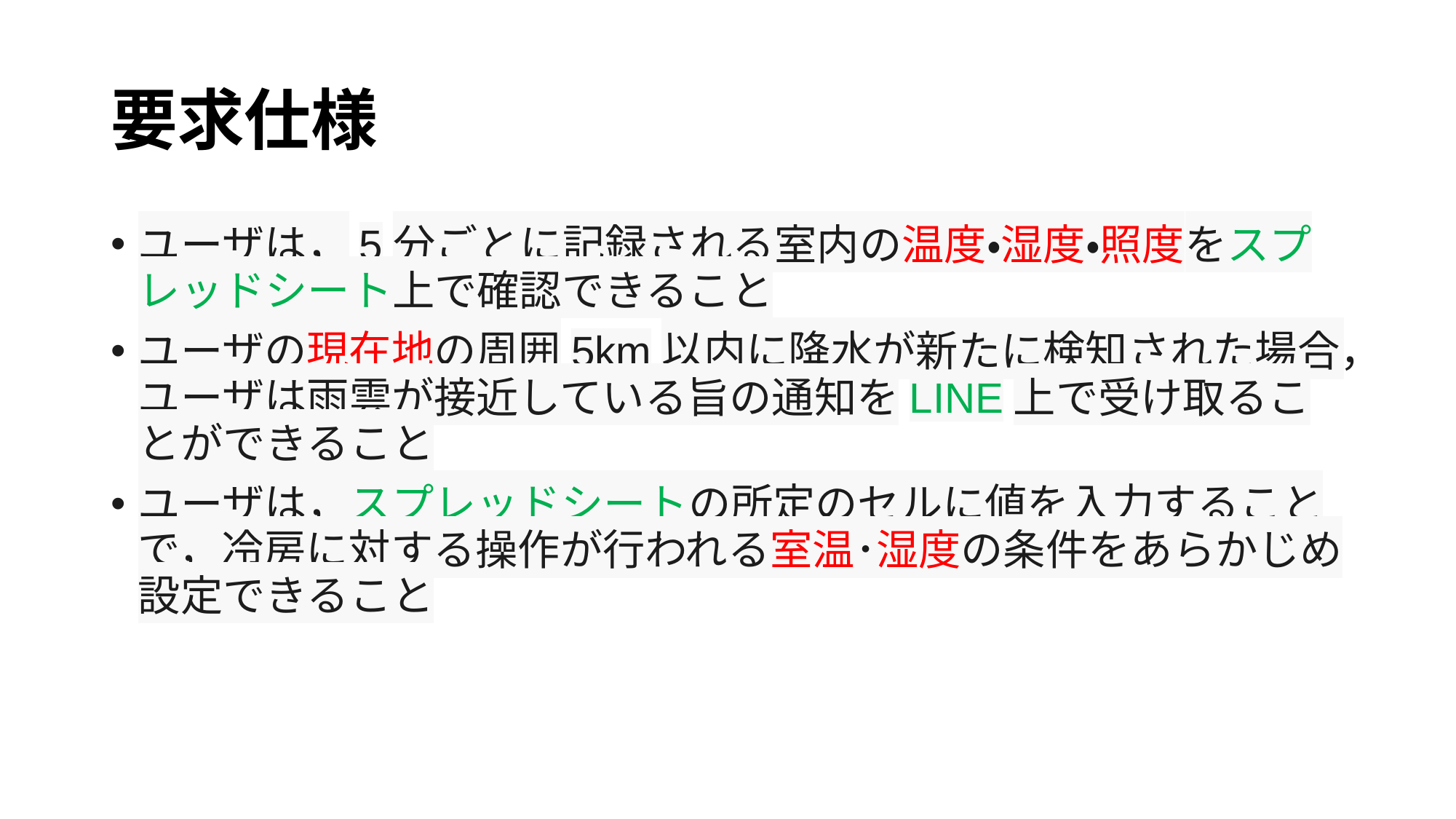

# 要求仕様
ユーザは，5分ごとに記録される室内の温度・湿度・照度をスプレッドシート上で確認できること
ユーザの現在地の周囲5km以内に降水が新たに検知された場合，ユーザは雨雲が接近している旨の通知をLINE上で受け取ることができること
ユーザは，スプレッドシートの所定のセルに値を入力することで，冷房に対する操作が行われる室温･湿度の条件をあらかじめ設定できること